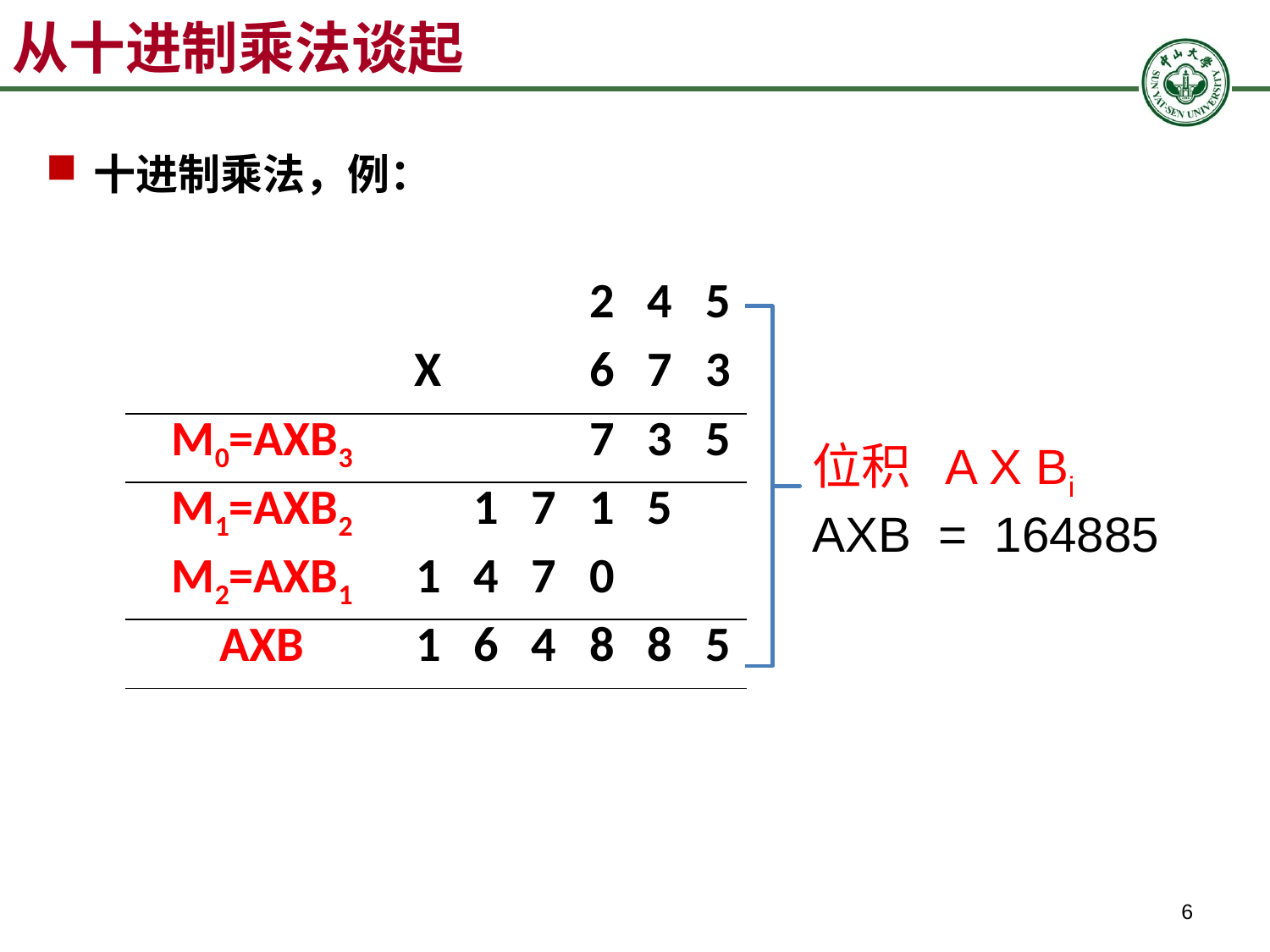

# 从十进制乘法谈起
十进制乘法，例：

|  |  |  |  | 2 | 4 | 5 |
| --- | --- | --- | --- | --- | --- | --- |
|  | X |  |  | 6 | 7 | 3 |
| M0=AXB3 |  |  |  | 7 | 3 | 5 |
| M1=AXB2 |  | 1 | 7 | 1 | 5 |  |
| M2=AXB1 | 1 | 4 | 7 | 0 |  |  |
| AXB | 1 | 6 | 4 | 8 | 8 | 5 |
|  |  |  |  |  |  |  |

位积  A X Bi
AXB  =  164885